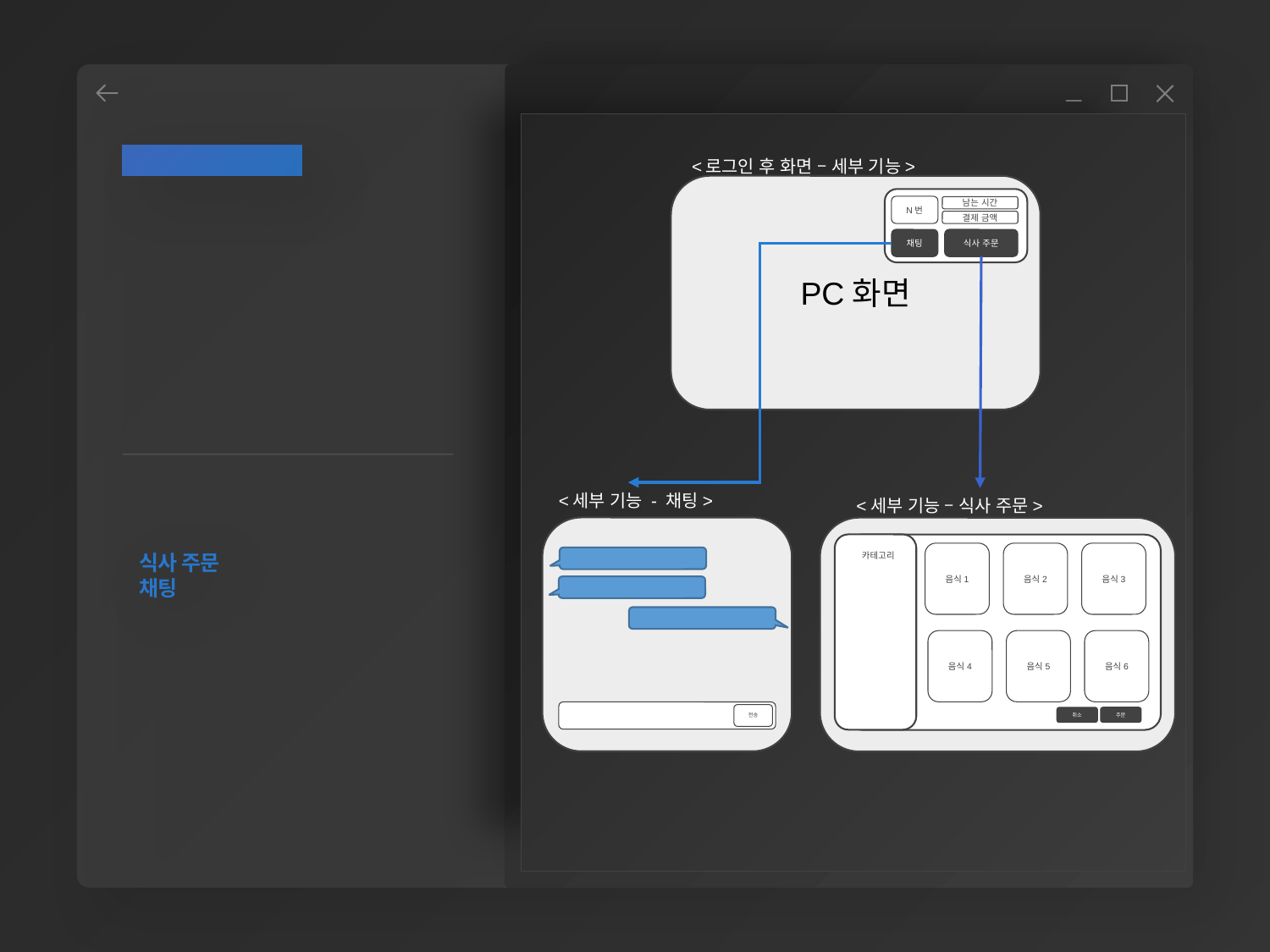

프로그램 기능 소개
<로그인 후 화면 – 세부 기능>
PC화면

N번
회원 관리
남는 시간
결제 금액
채팅
식사 주문
회원 관리 기능들
- 회원 로그인
- 회원 가입 신청
- 요금 입금
- 식사 주문
- 채팅

<세부 기능 - 채팅>
<세부 기능 – 식사 주문>

카테고리
음식1
음식2
음식3

음식4
음식5
음식6

전송
주문
취소